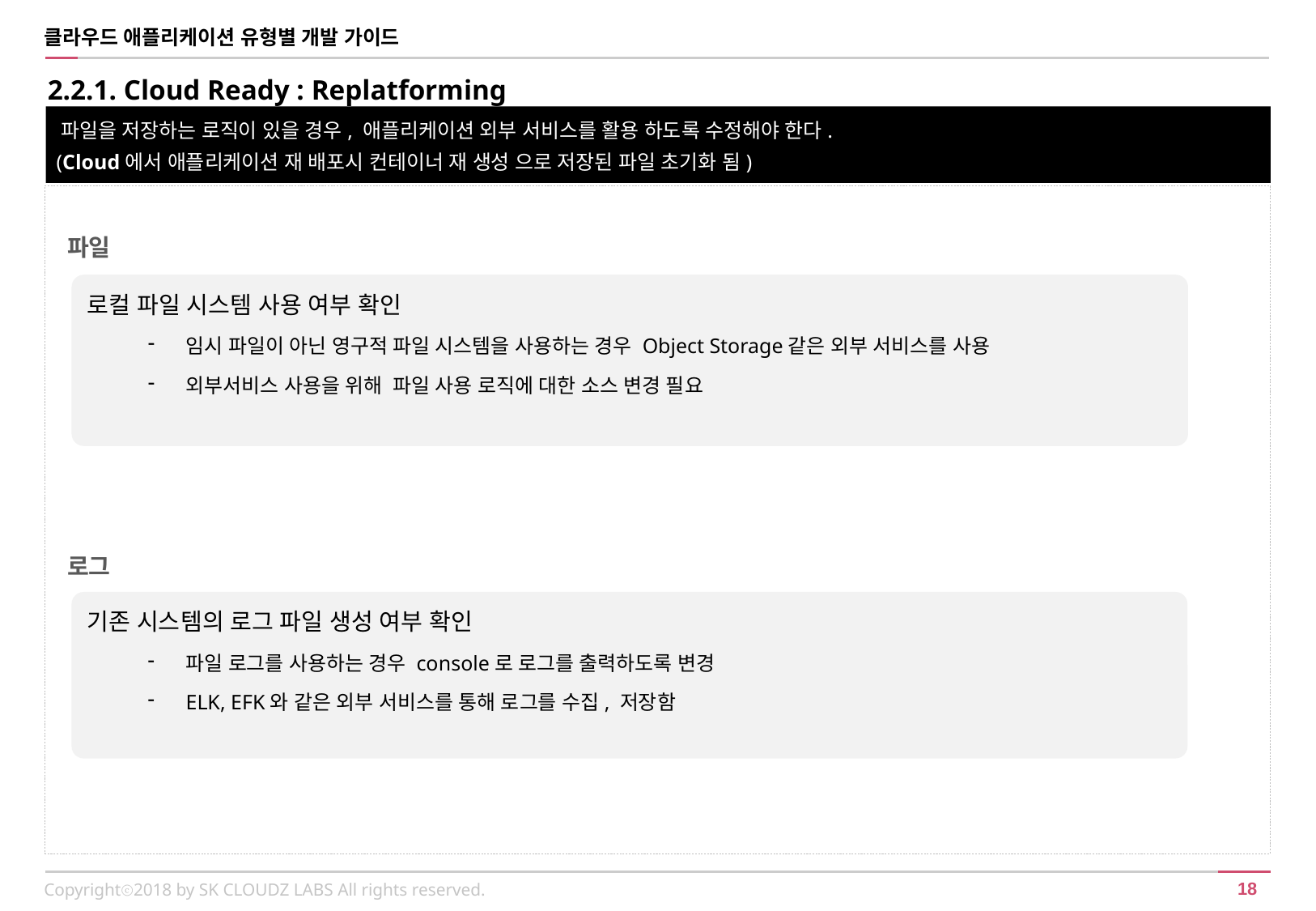

클라우드 애플리케이션 유형별 개발 가이드

2.2.1. Cloud Ready : Replatforming
  파일을 저장하는 로직이 있을 경우, 애플리케이션 외부 서비스를 활용 하도록 수정해야 한다.
  (Cloud에서 애플리케이션 재 배포시 컨테이너 재 생성 으로 저장된 파일 초기화 됨)
파일
로컬 파일 시스템 사용 여부 확인
임시 파일이 아닌 영구적 파일 시스템을 사용하는 경우 Object Storage같은 외부 서비스를 사용
외부서비스 사용을 위해  파일 사용 로직에 대한 소스 변경 필요

로그
기존 시스템의 로그 파일 생성 여부 확인
파일 로그를 사용하는 경우 console로 로그를 출력하도록 변경
ELK, EFK와 같은 외부 서비스를 통해 로그를 수집, 저장함

Copyrightⓒ2018 by SK CLOUDZ LABS All rights reserved.